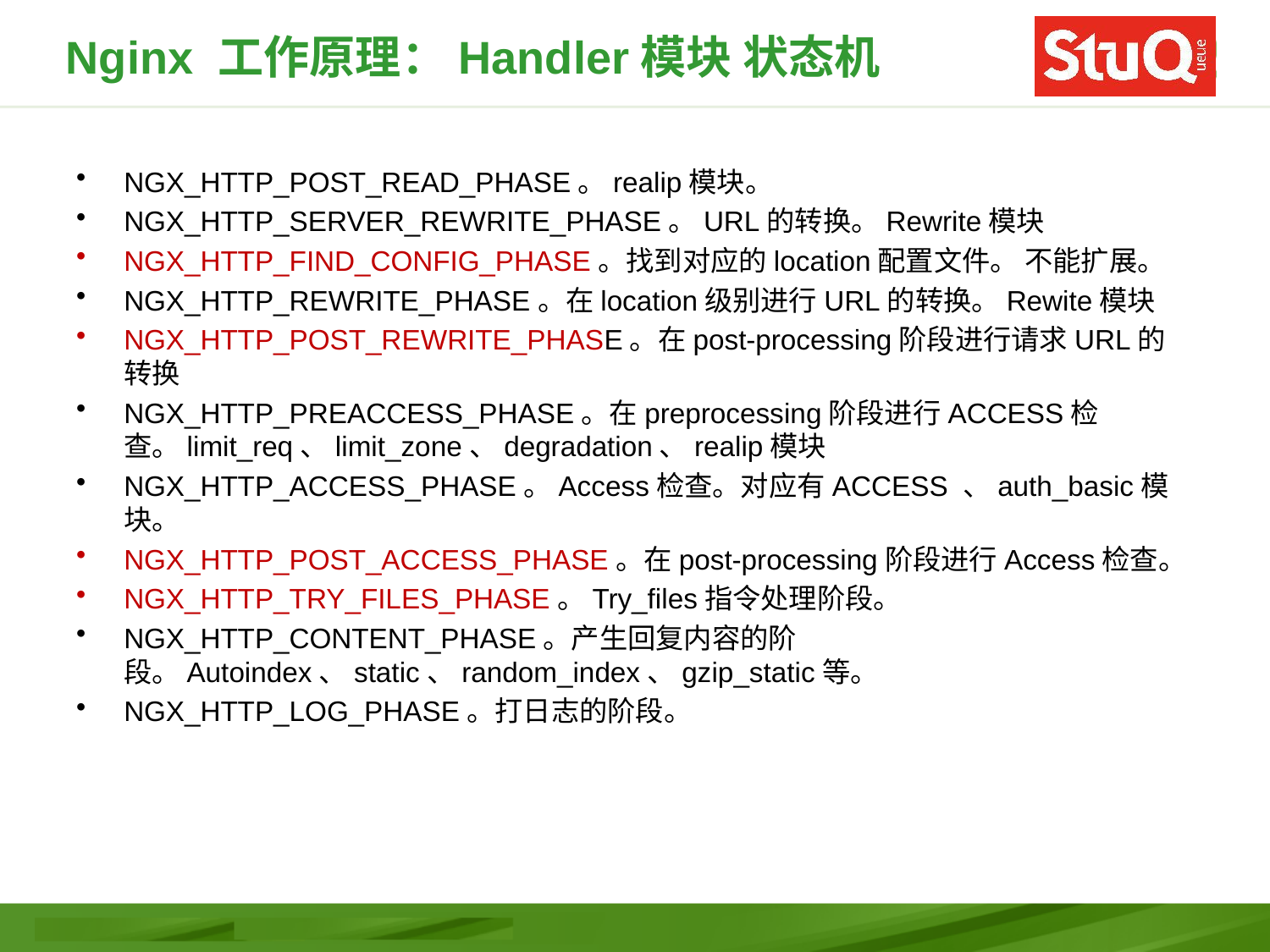

# Nginx 工作原理：Handler模块 状态机
NGX_HTTP_POST_READ_PHASE。realip模块。
NGX_HTTP_SERVER_REWRITE_PHASE。URL的转换。Rewrite模块
NGX_HTTP_FIND_CONFIG_PHASE。找到对应的location配置文件。 不能扩展。
NGX_HTTP_REWRITE_PHASE。在location级别进行URL的转换。Rewite模块
NGX_HTTP_POST_REWRITE_PHASE。在post-processing阶段进行请求URL的转换
NGX_HTTP_PREACCESS_PHASE。在preprocessing阶段进行ACCESS检查。limit_req、limit_zone、degradation、realip模块
NGX_HTTP_ACCESS_PHASE。Access检查。对应有ACCESS 、auth_basic模块。
NGX_HTTP_POST_ACCESS_PHASE。在post-processing阶段进行Access检查。
NGX_HTTP_TRY_FILES_PHASE。Try_files指令处理阶段。
NGX_HTTP_CONTENT_PHASE。产生回复内容的阶段。Autoindex、static、random_index、gzip_static等。
NGX_HTTP_LOG_PHASE。打日志的阶段。